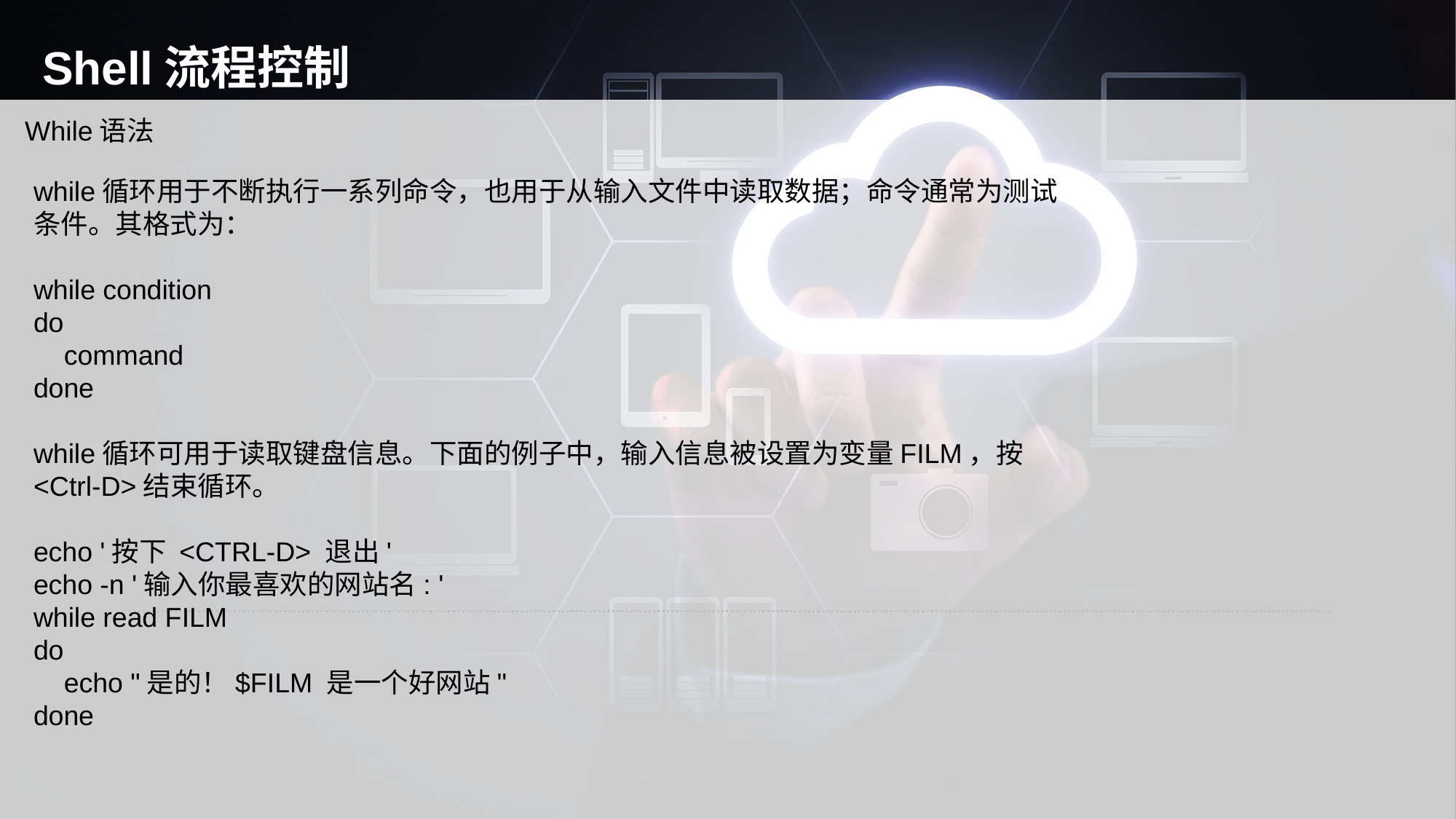

# Shell流程控制
While语法
while循环用于不断执行一系列命令，也用于从输入文件中读取数据；命令通常为测试条件。其格式为：

while condition
do
    command
done

while循环可用于读取键盘信息。下面的例子中，输入信息被设置为变量FILM，按<Ctrl-D>结束循环。

echo '按下 <CTRL-D> 退出'
echo -n '输入你最喜欢的网站名: '
while read FILM
do
    echo "是的！$FILM 是一个好网站"
done